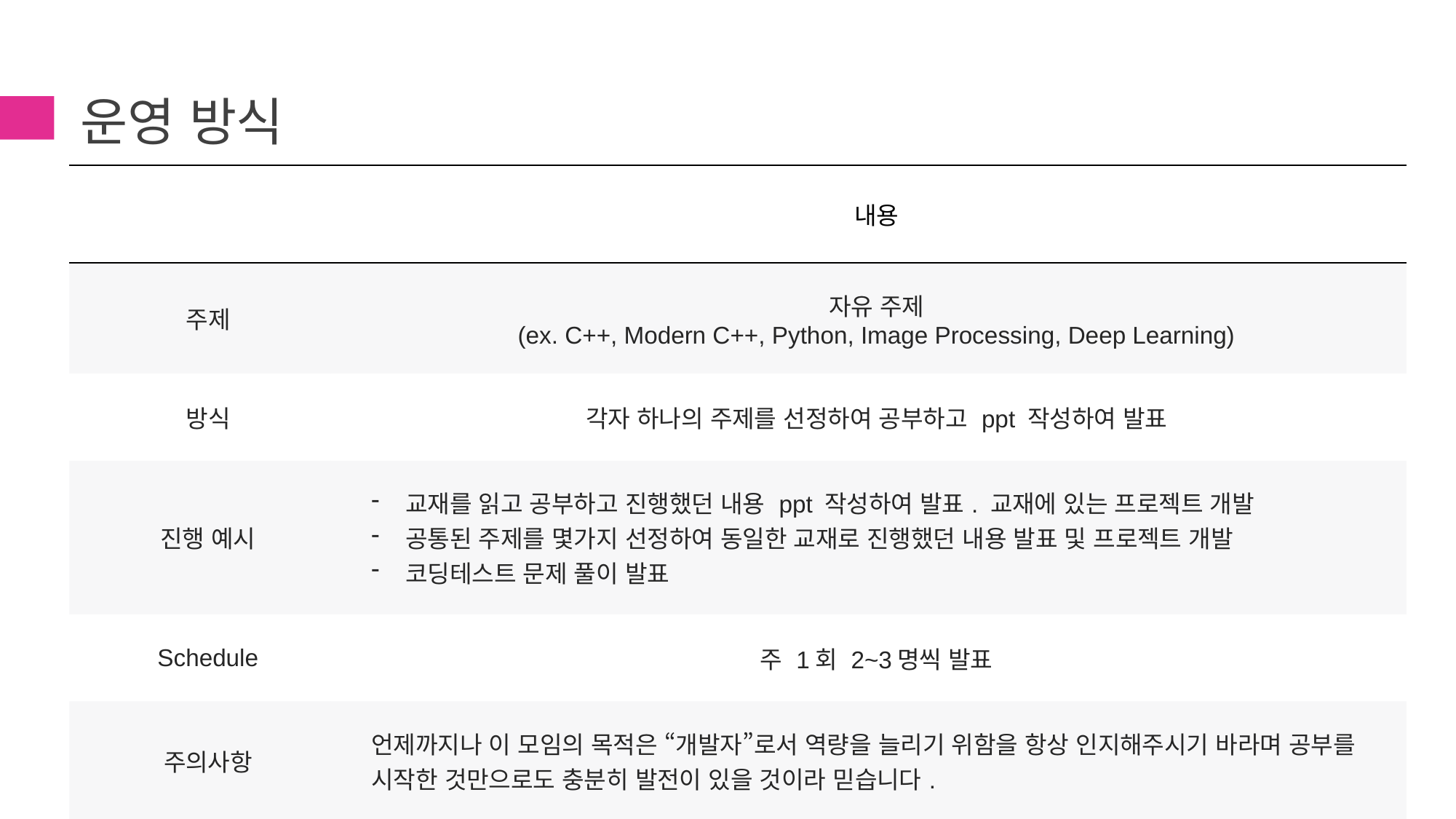

# 운영 방식
|  | 내용 |
| --- | --- |
| 주제 | 자유 주제 (ex. C++, Modern C++, Python, Image Processing, Deep Learning) |
| 방식 | 각자 하나의 주제를 선정하여 공부하고 ppt 작성하여 발표 |
| 진행 예시 | 교재를 읽고 공부하고 진행했던 내용 ppt 작성하여 발표. 교재에 있는 프로젝트 개발 공통된 주제를 몇가지 선정하여 동일한 교재로 진행했던 내용 발표 및 프로젝트 개발 코딩테스트 문제 풀이 발표 |
| Schedule | 주 1회 2~3명씩 발표 |
| 주의사항 | 언제까지나 이 모임의 목적은 “개발자”로서 역량을 늘리기 위함을 항상 인지해주시기 바라며 공부를 시작한 것만으로도 충분히 발전이 있을 것이라 믿습니다. |